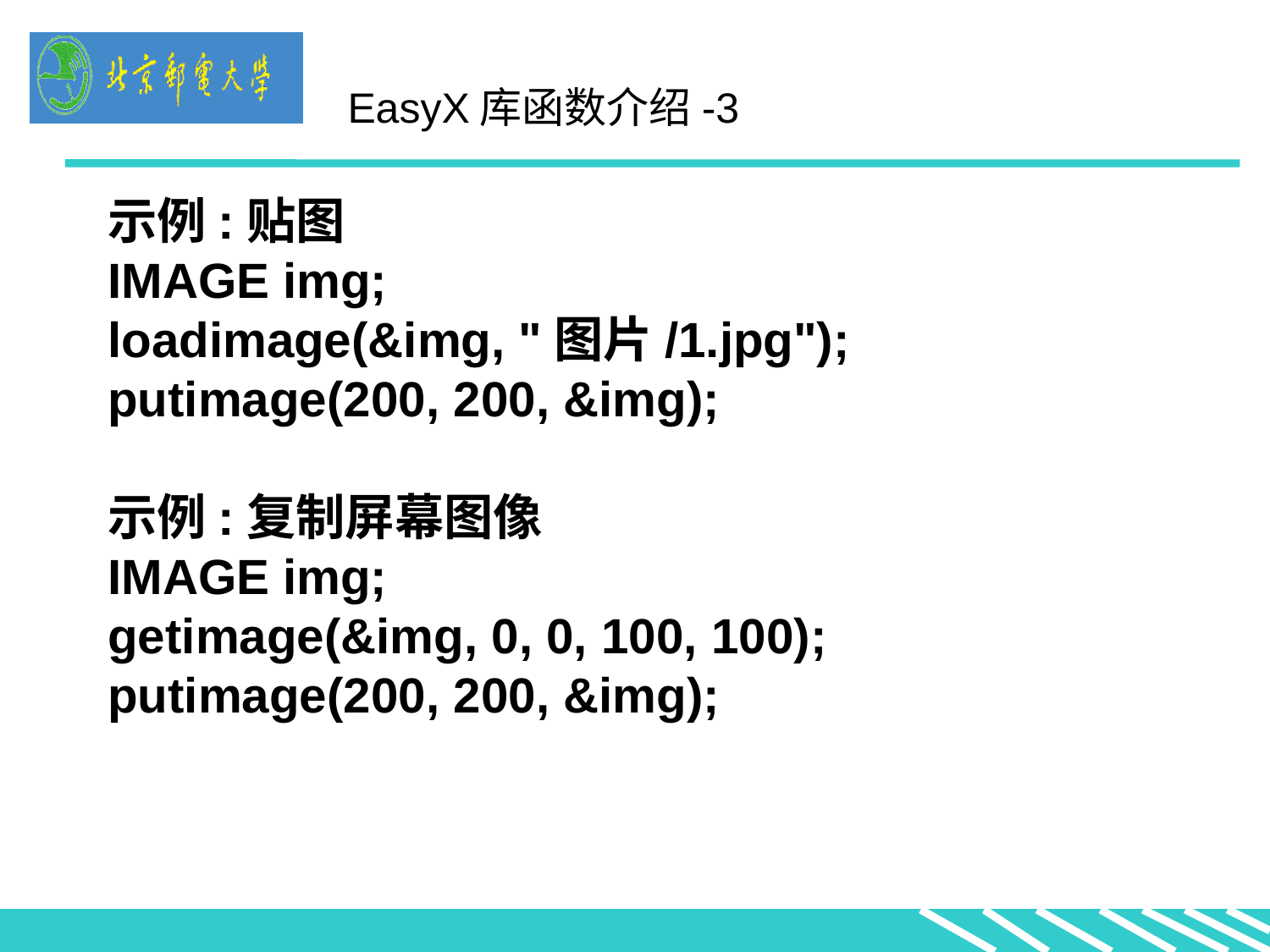

示例:贴图
IMAGE img;
loadimage(&img, "图片/1.jpg");
putimage(200, 200, &img);

示例:复制屏幕图像
IMAGE img;
getimage(&img, 0, 0, 100, 100);
putimage(200, 200, &img);
EasyX库函数介绍-3